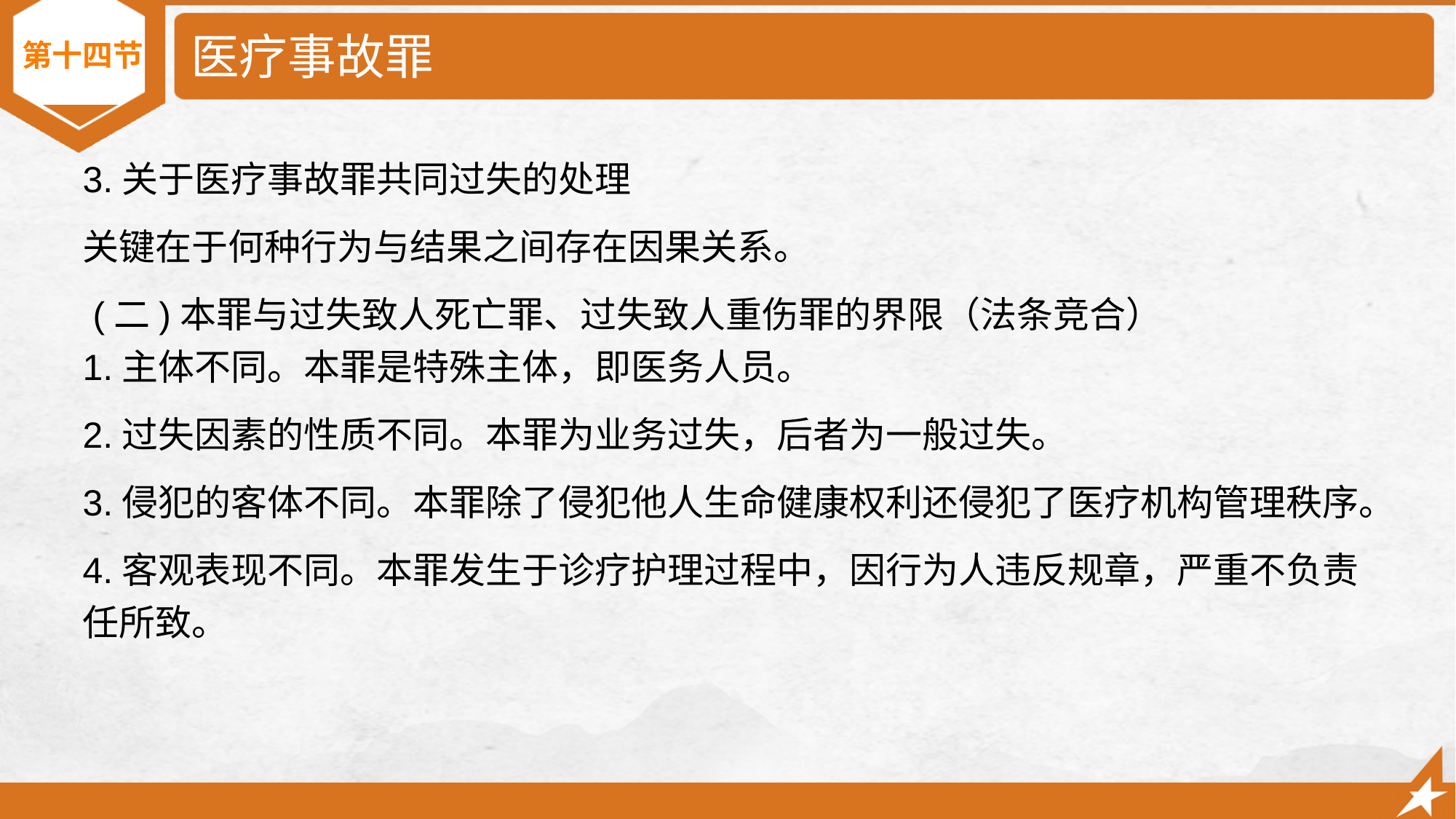

# 医疗事故罪
第十四节
3.关于医疗事故罪共同过失的处理
关键在于何种行为与结果之间存在因果关系。
 (二)本罪与过失致人死亡罪、过失致人重伤罪的界限（法条竞合）
1.主体不同。本罪是特殊主体，即医务人员。
2.过失因素的性质不同。本罪为业务过失，后者为一般过失。
3.侵犯的客体不同。本罪除了侵犯他人生命健康权利还侵犯了医疗机构管理秩序。
4.客观表现不同。本罪发生于诊疗护理过程中，因行为人违反规章，严重不负责任所致。